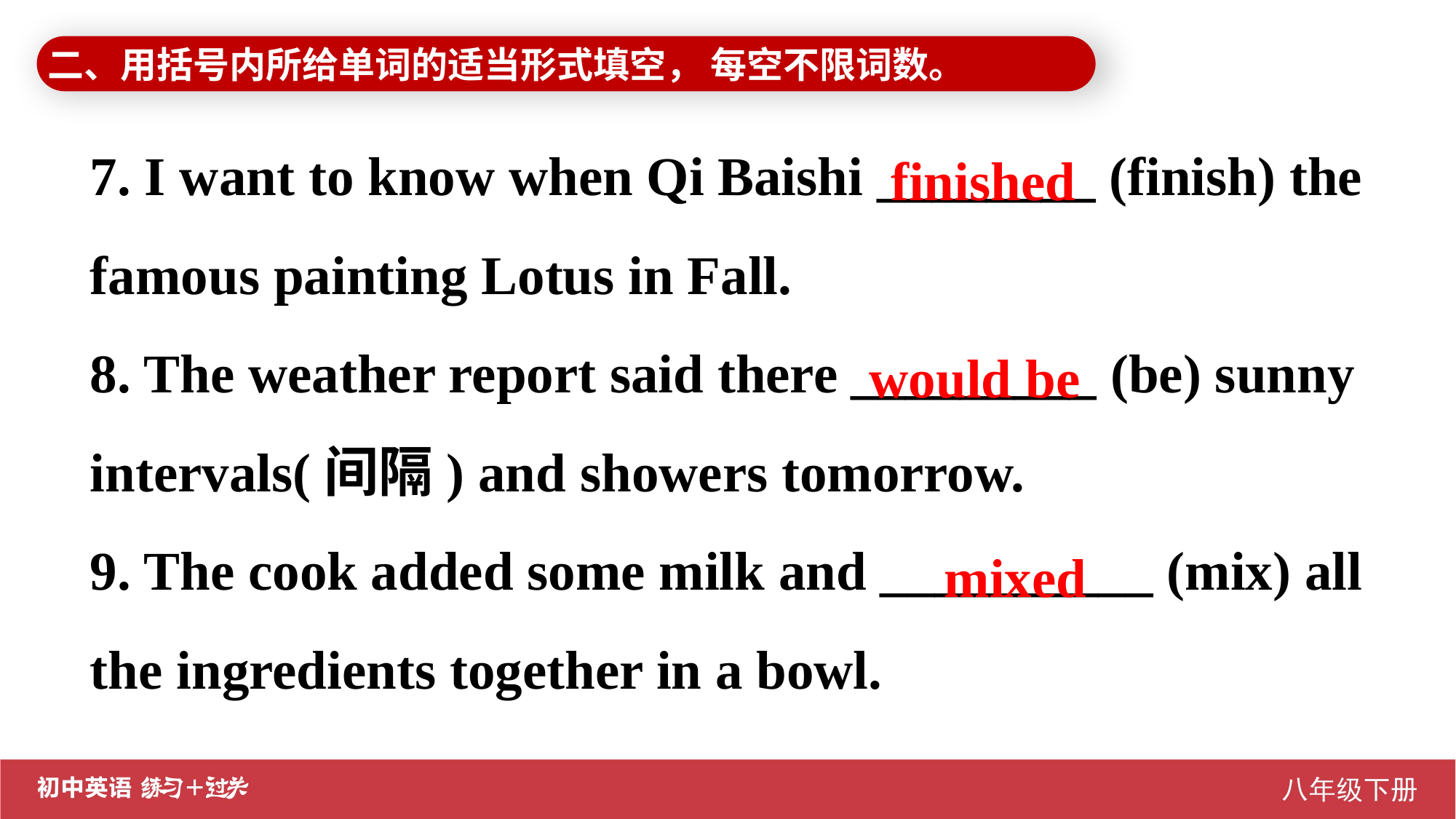

二、用括号内所给单词的适当形式填空， 每空不限词数。
7. I want to know when Qi Baishi ________ (finish) the famous painting Lotus in Fall.
8. The weather report said there _________ (be) sunny intervals(间隔) and showers tomorrow.
9. The cook added some milk and __________ (mix) all the ingredients together in a bowl.
finished
would be
mixed